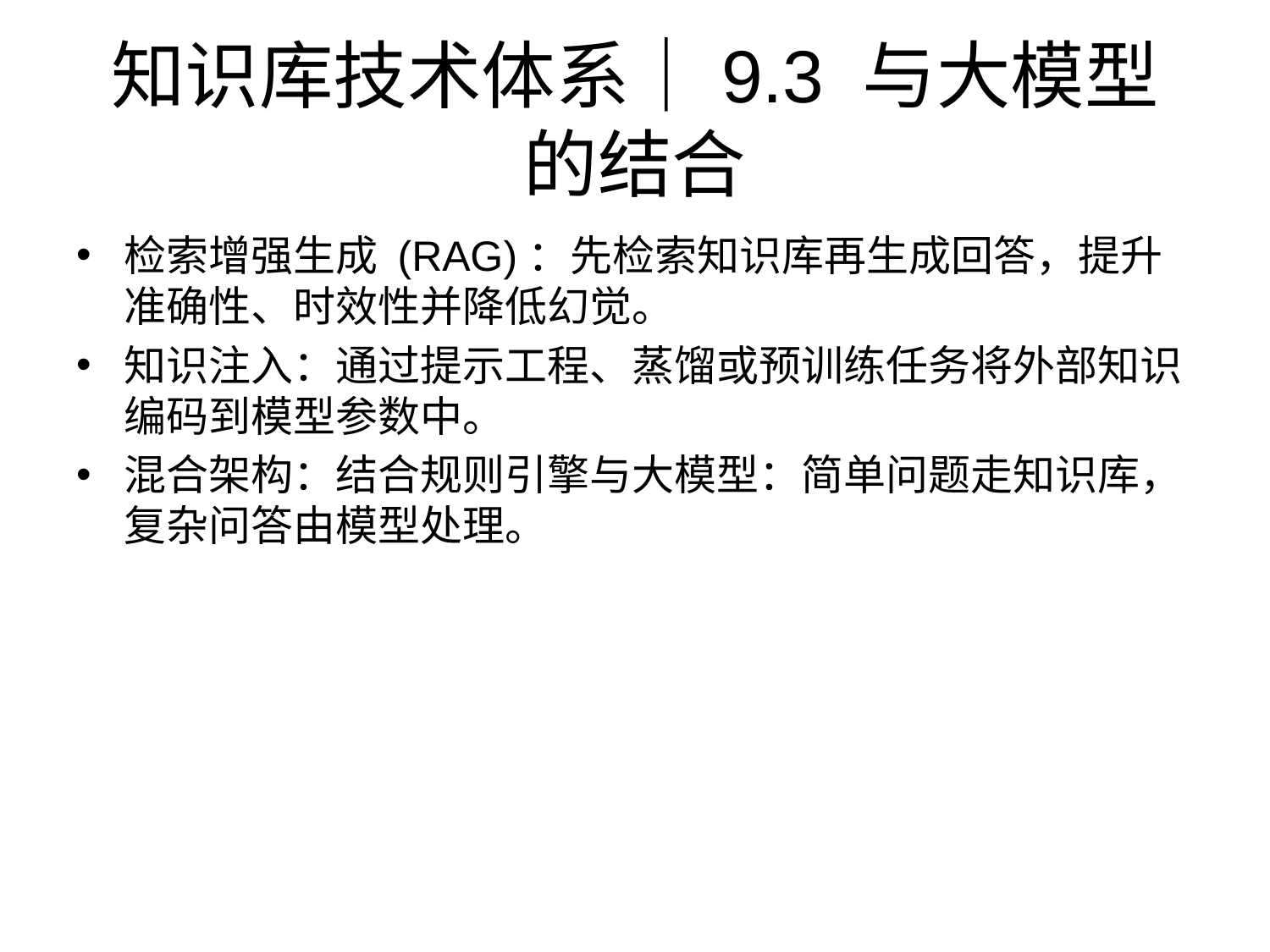

# 知识库技术体系｜9.3 与大模型的结合
检索增强生成 (RAG)：先检索知识库再生成回答，提升准确性、时效性并降低幻觉。
知识注入：通过提示工程、蒸馏或预训练任务将外部知识编码到模型参数中。
混合架构：结合规则引擎与大模型：简单问题走知识库，复杂问答由模型处理。